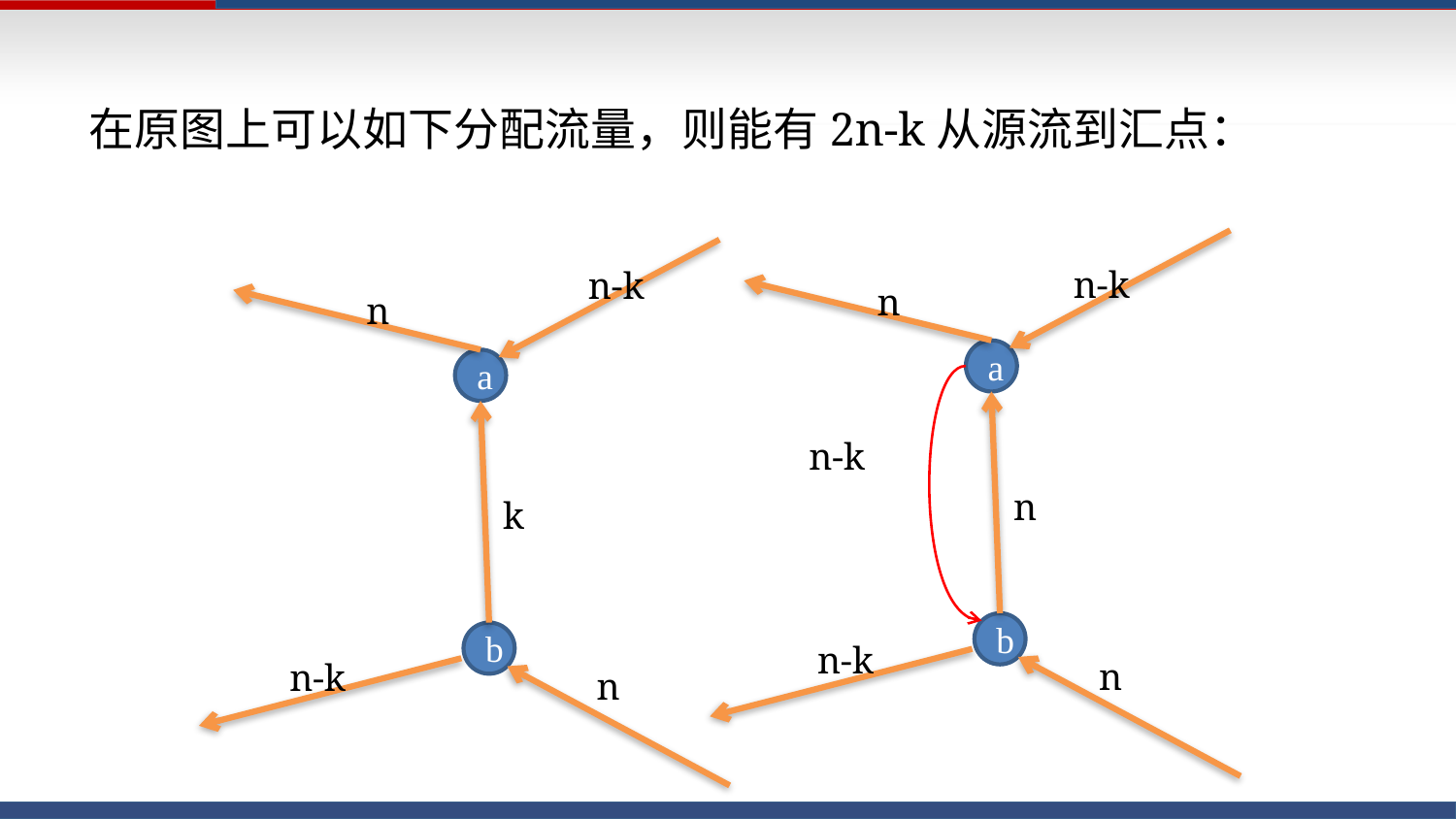

在原图上可以如下分配流量，则能有2n-k从源流到汇点：

n-k
n-k
n
n
a
a
n-k
n
k
b
b
n-k
n
n-k
n